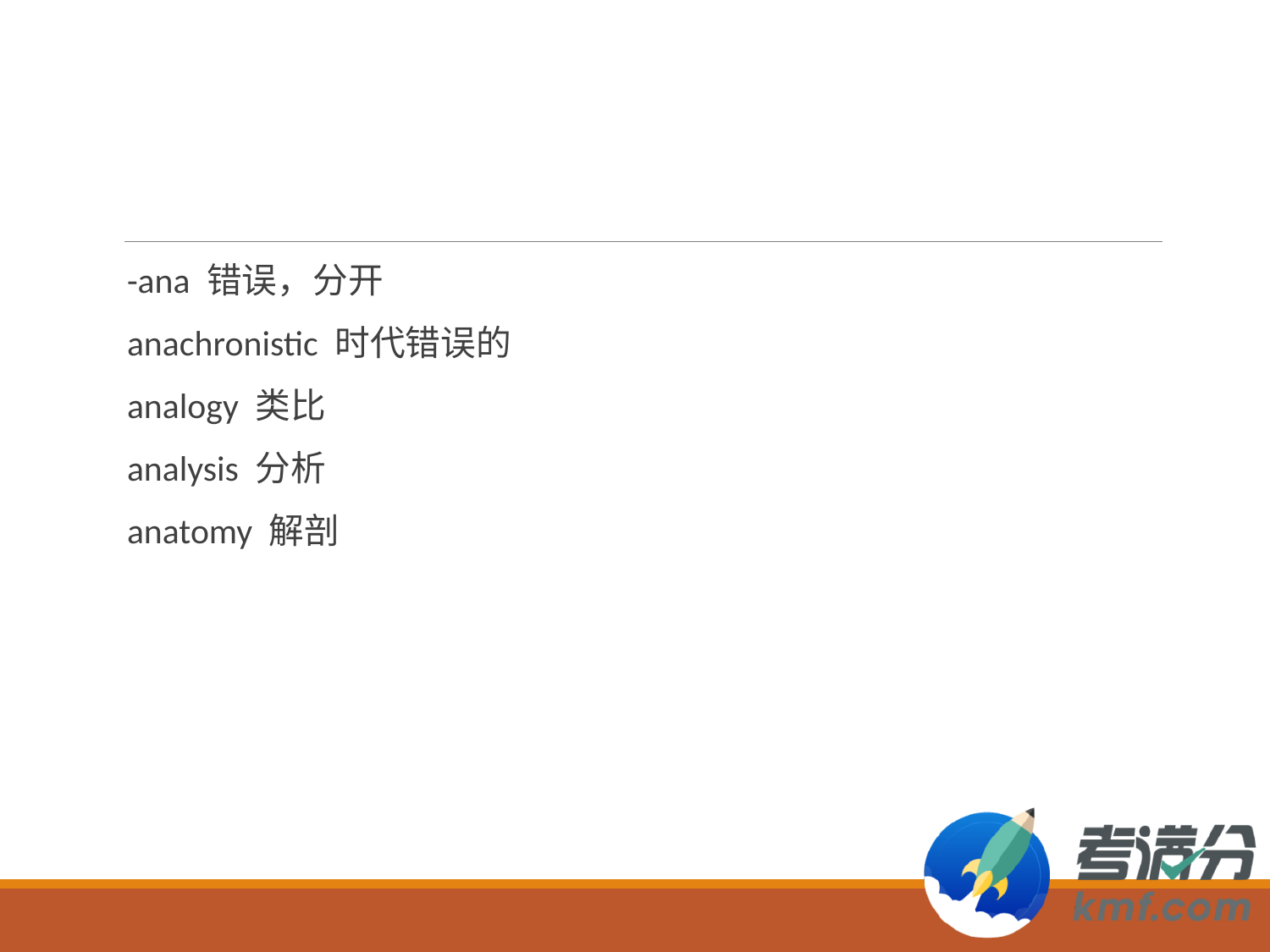

#
-ana 错误，分开
anachronistic 时代错误的
analogy 类比
analysis 分析
anatomy 解剖